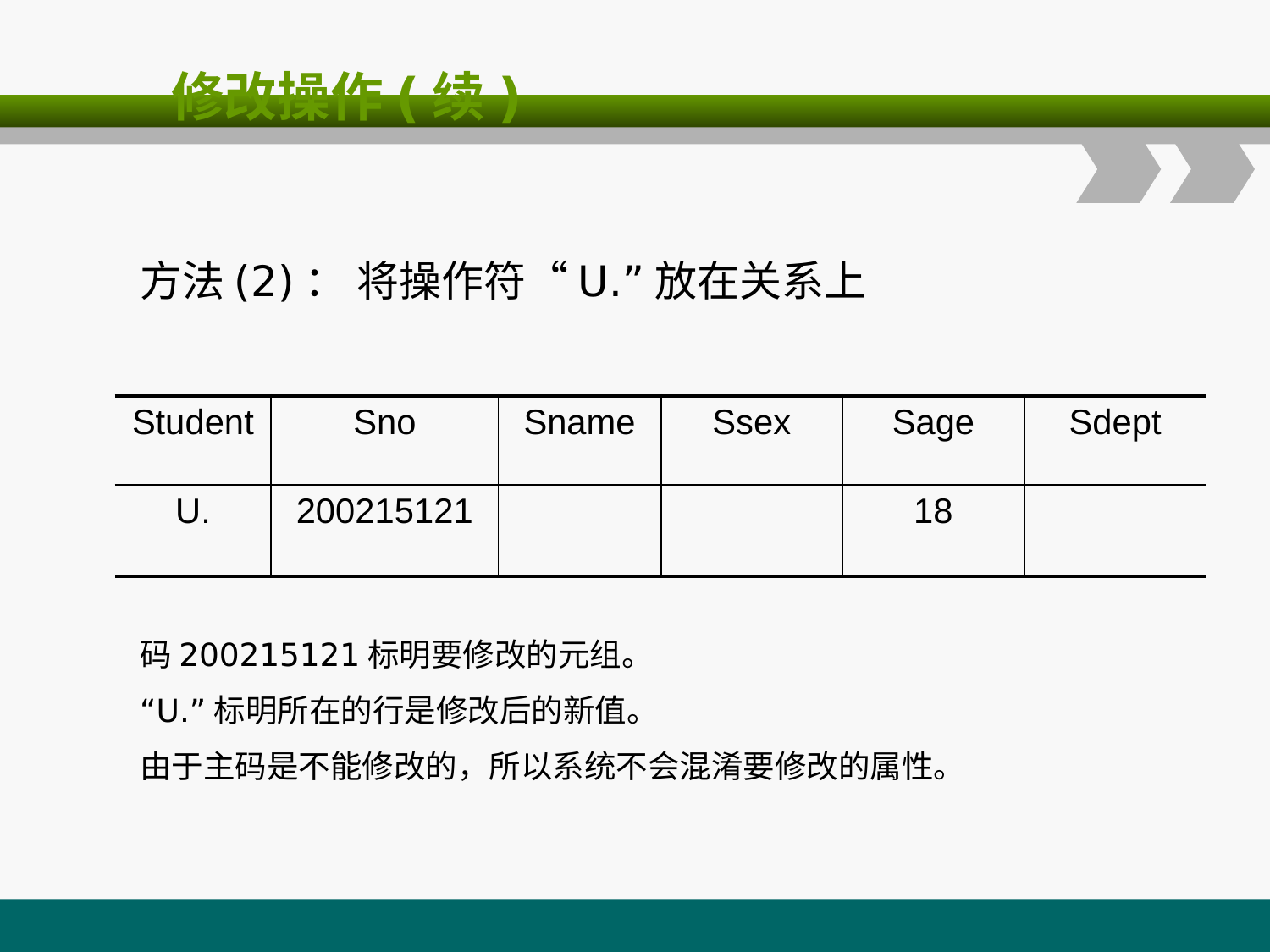

# 修改操作(续)
方法(2)： 将操作符“U.”放在关系上

码200215121标明要修改的元组。
“U.”标明所在的行是修改后的新值。
由于主码是不能修改的，所以系统不会混淆要修改的属性。

| Student | Sno | Sname | Ssex | Sage | Sdept |
| --- | --- | --- | --- | --- | --- |
| U. | 200215121 |  |  | 18 |  |